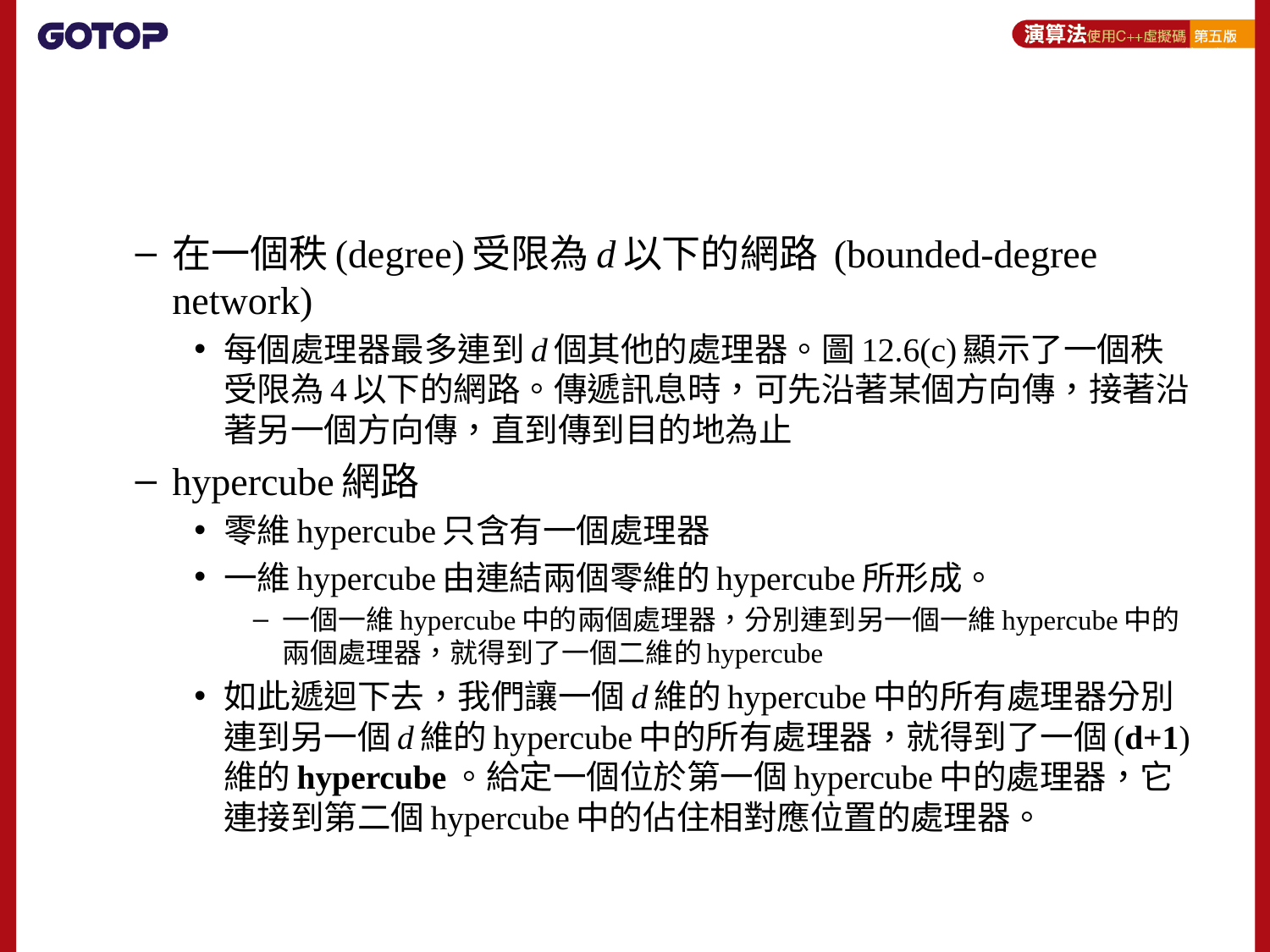

#
在一個秩(degree)受限為d以下的網路 (bounded-degree network)
每個處理器最多連到d個其他的處理器。圖12.6(c)顯示了一個秩受限為4以下的網路。傳遞訊息時，可先沿著某個方向傳，接著沿著另一個方向傳，直到傳到目的地為止
hypercube網路
零維hypercube只含有一個處理器
一維hypercube由連結兩個零維的hypercube所形成。
一個一維hypercube中的兩個處理器，分別連到另一個一維hypercube中的兩個處理器，就得到了一個二維的hypercube
如此遞迴下去，我們讓一個d維的hypercube中的所有處理器分別連到另一個d維的hypercube中的所有處理器，就得到了一個(d+1)維的hypercube。給定一個位於第一個hypercube中的處理器，它連接到第二個hypercube中的佔住相對應位置的處理器。